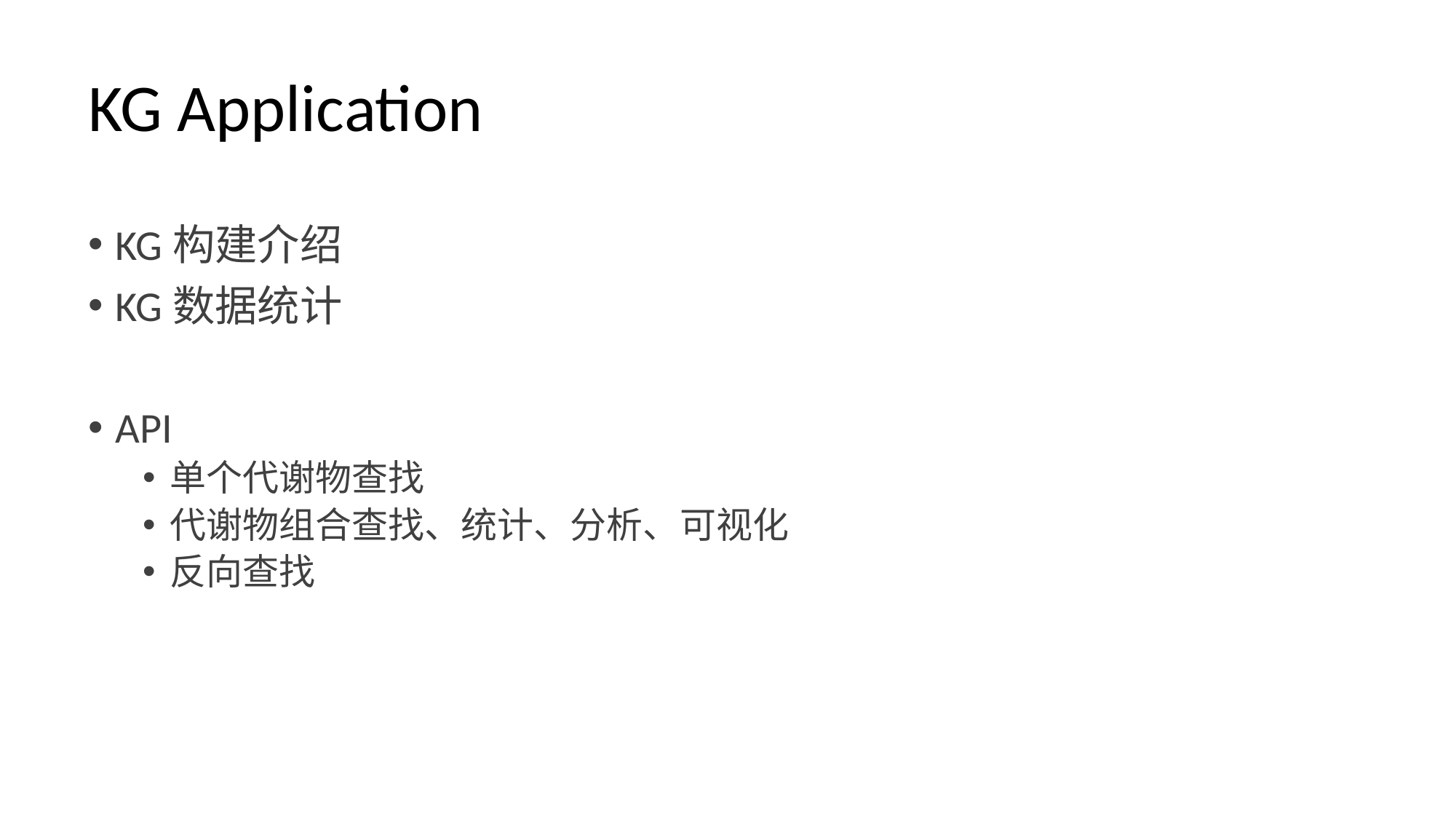

# KG Application
KG构建介绍
KG数据统计

API
单个代谢物查找
代谢物组合查找、统计、分析、可视化
反向查找